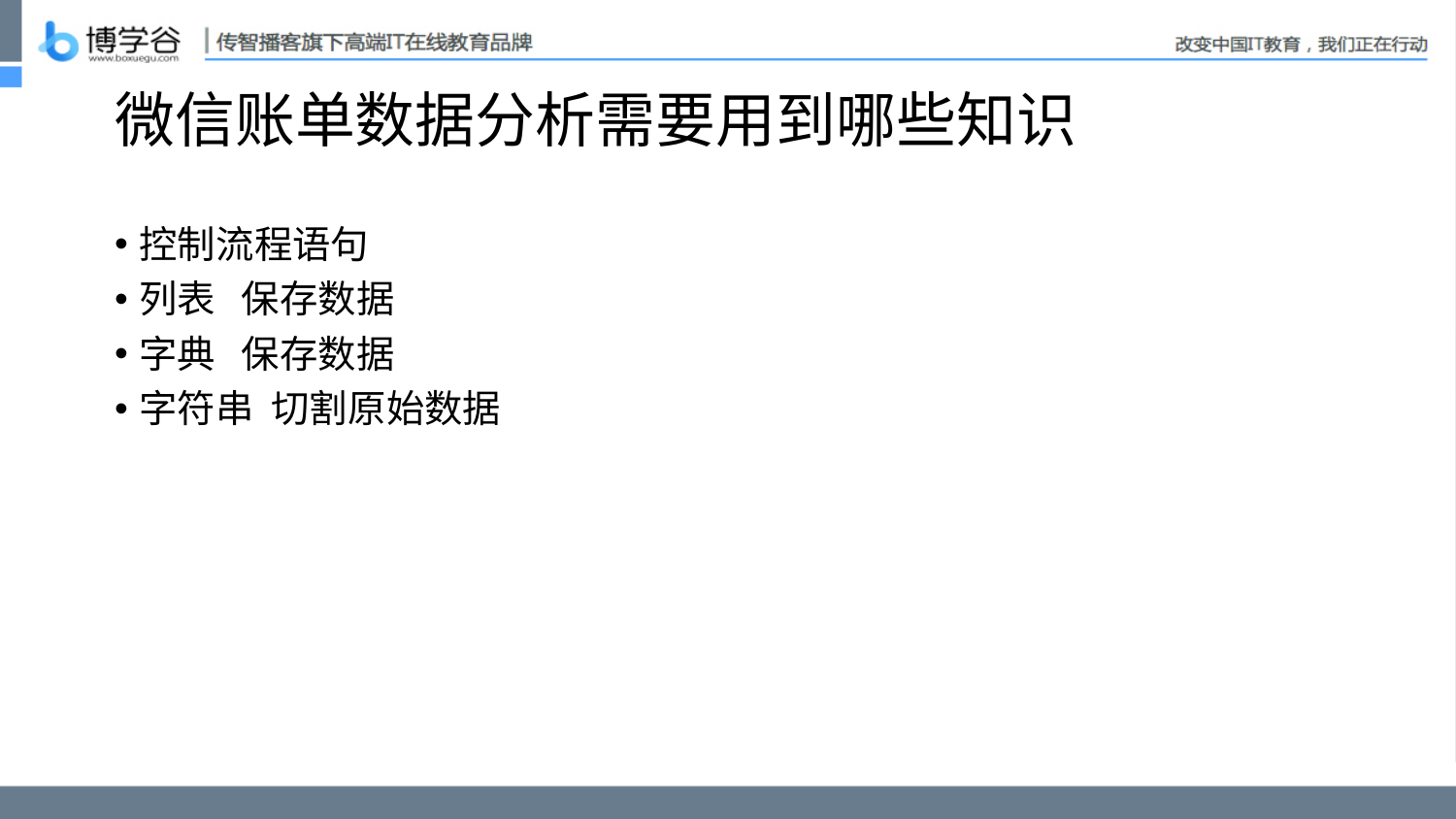

# 微信账单数据分析需要用到哪些知识
控制流程语句
列表   保存数据
字典   保存数据
字符串  切割原始数据